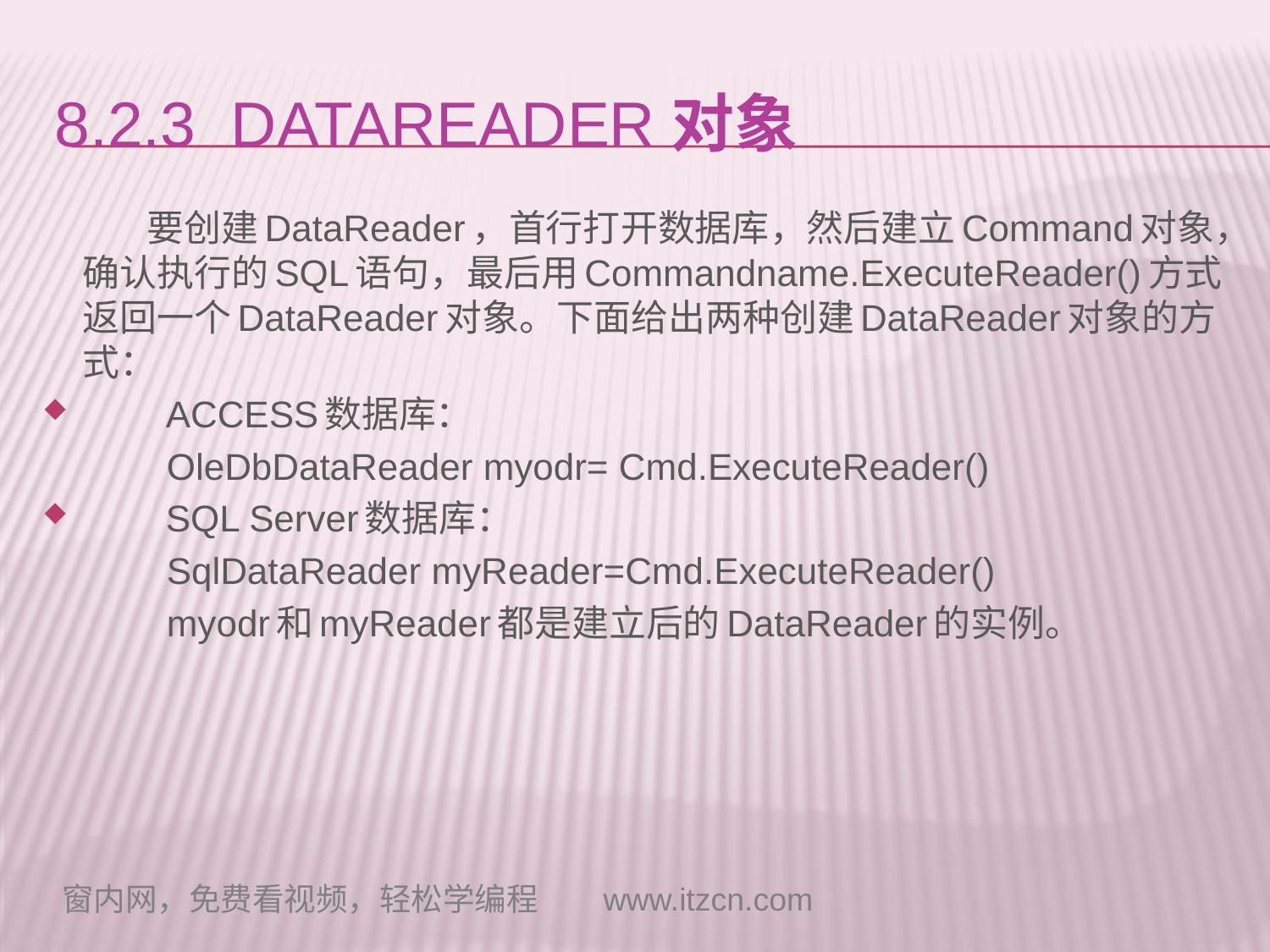

# 8.2.3  DataReader对象
            要创建DataReader，首行打开数据库，然后建立Command对象，确认执行的SQL语句，最后用Commandname.ExecuteReader()方式返回一个DataReader对象。下面给出两种创建DataReader对象的方式：
        ACCESS数据库：
            OleDbDataReader myodr= Cmd.ExecuteReader()
        SQL Server数据库：
            SqlDataReader myReader=Cmd.ExecuteReader()
            myodr和myReader都是建立后的DataReader的实例。